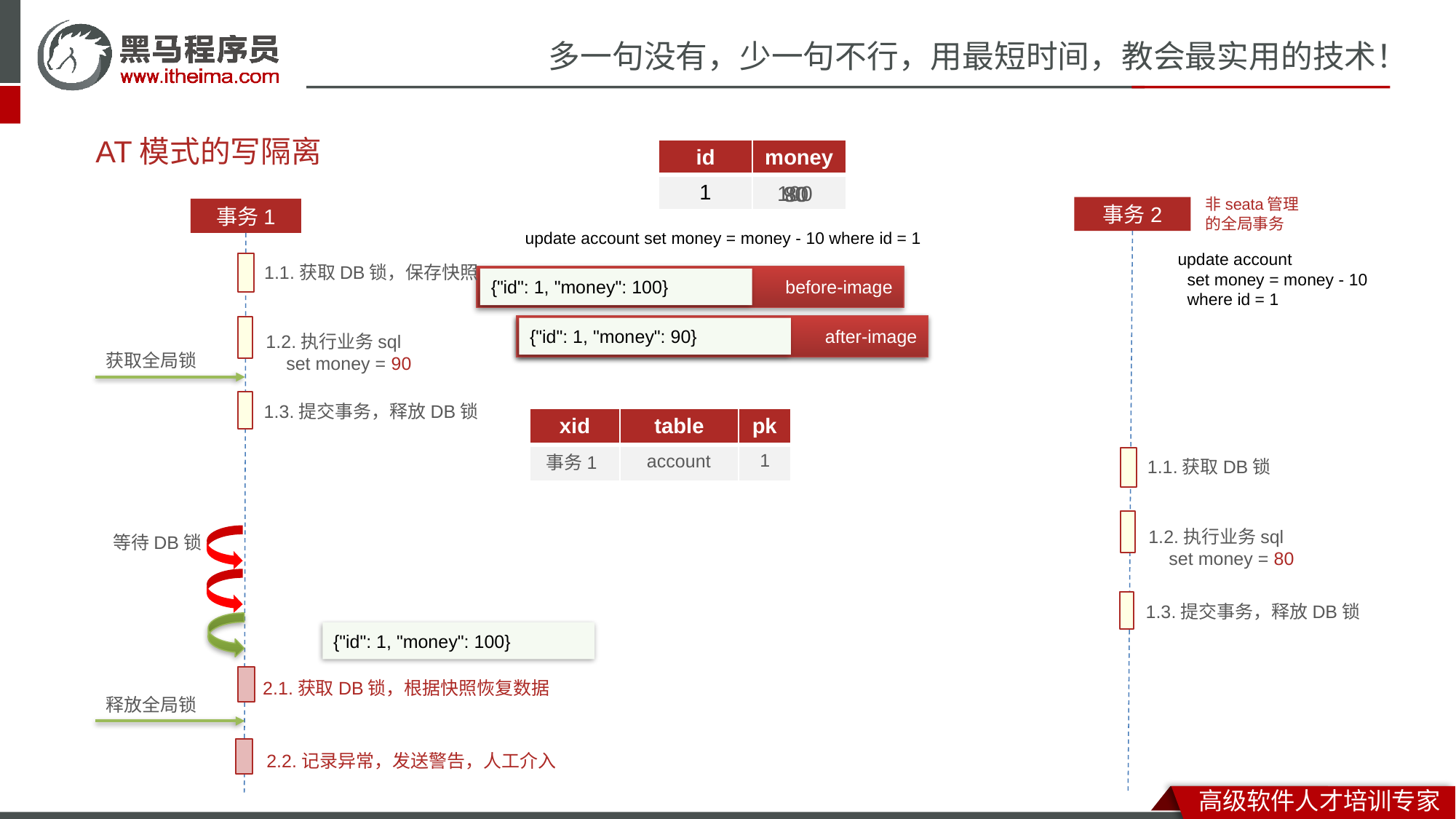

# AT模式的写隔离
| id | money |
| --- | --- |
| 1 |  |
100
80
90
非seata管理的全局事务
事务2
事务1
update account set money = money - 10 where id = 1
update account
  set money = money - 10
  where id = 1

1.1.获取DB锁，保存快照
before-image
{"id": 1, "money": 100}
after-image
{"id": 1, "money": 90}
after-image

{"id": 1, "money": 90}
1.2.执行业务sql
    set money = 90
获取全局锁

1.3.提交事务，释放DB锁
| xid | table | pk |
| --- | --- | --- |
|  |  |  |
1
account
事务1

1.1.获取DB锁

1.2.执行业务sql
    set money = 80

等待DB锁

1.3.提交事务，释放DB锁

{"id": 1, "money": 100}

2.1.获取DB锁，根据快照恢复数据
释放全局锁

2.2.记录异常，发送警告，人工介入